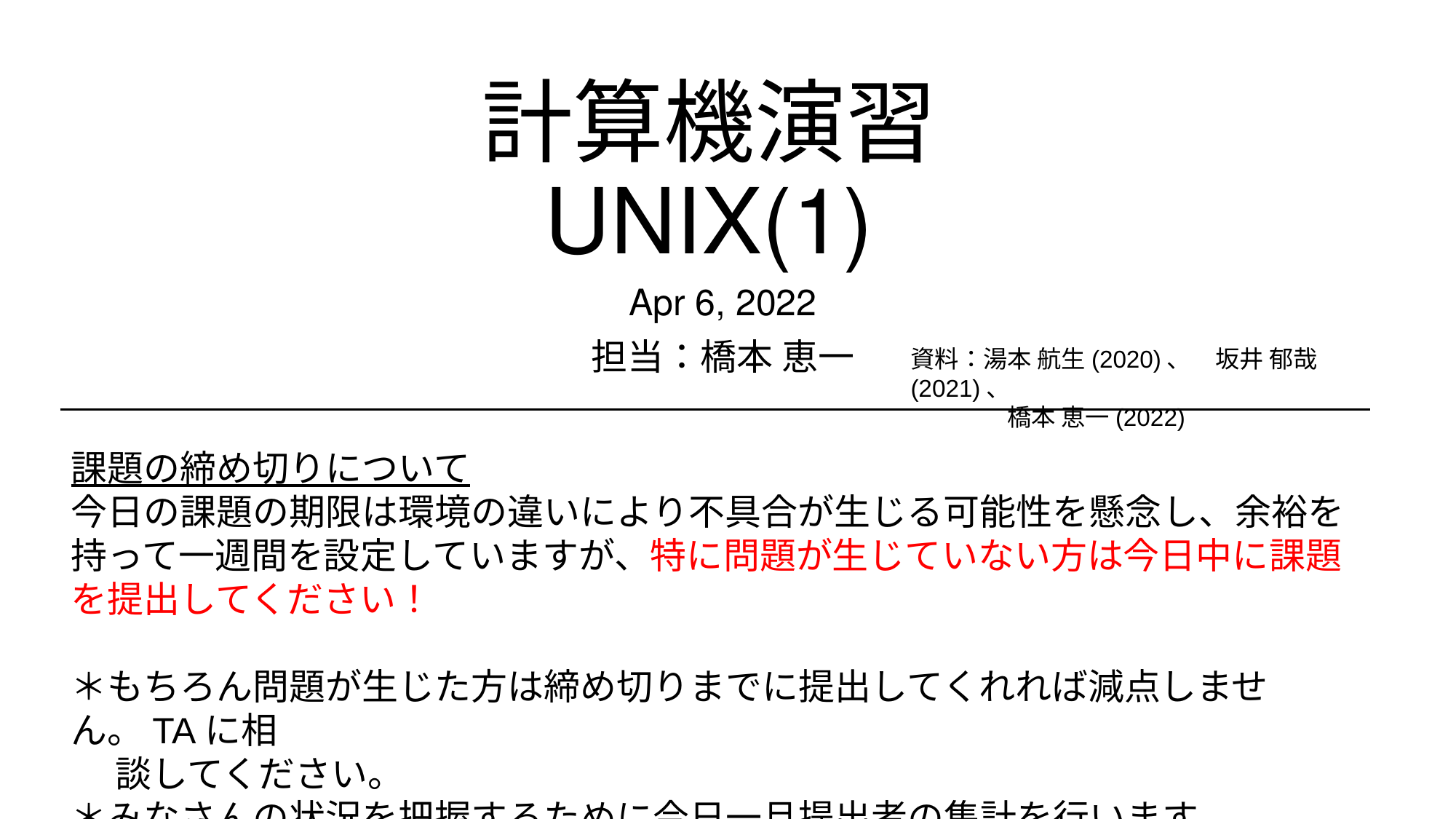

# 計算機演習 UNIX(1)
Apr 6, 2022
担当：橋本 恵一
資料：湯本 航生(2020)、　坂井 郁哉(2021)、
　　　　橋本 恵一(2022)
課題の締め切りについて
今日の課題の期限は環境の違いにより不具合が生じる可能性を懸念し、余裕を持って一週間を設定していますが、特に問題が生じていない方は今日中に課題を提出してください！

＊もちろん問題が生じた方は締め切りまでに提出してくれれば減点しません。TAに相
　 談してください。
＊みなさんの状況を把握するために今日一旦提出者の集計を行います。